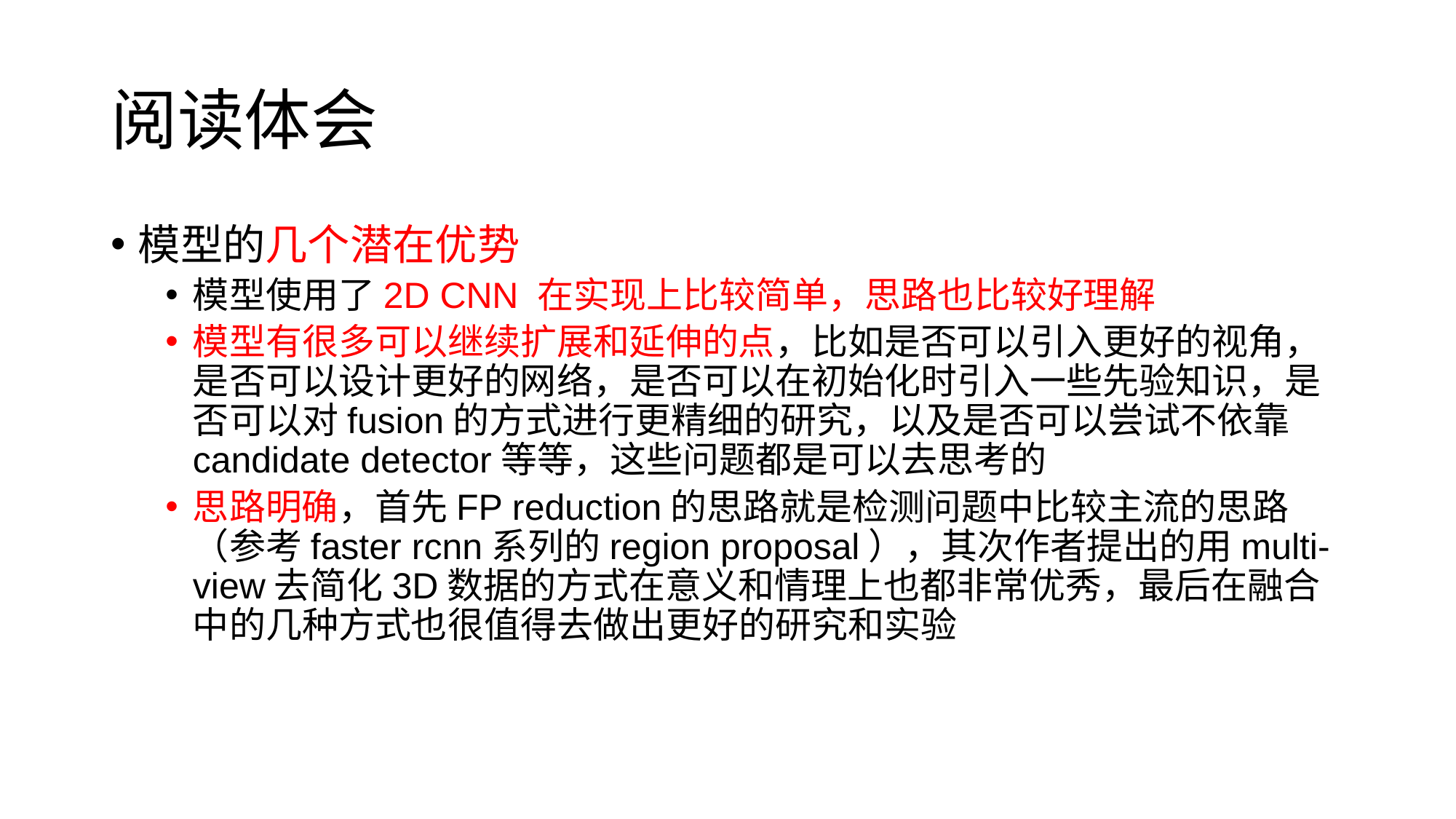

# 阅读体会
模型的几个潜在优势
模型使用了2D CNN 在实现上比较简单，思路也比较好理解
模型有很多可以继续扩展和延伸的点，比如是否可以引入更好的视角，是否可以设计更好的网络，是否可以在初始化时引入一些先验知识，是否可以对fusion的方式进行更精细的研究，以及是否可以尝试不依靠candidate detector等等，这些问题都是可以去思考的
思路明确，首先FP reduction的思路就是检测问题中比较主流的思路（参考faster rcnn系列的region proposal），其次作者提出的用multi-view去简化3D数据的方式在意义和情理上也都非常优秀，最后在融合中的几种方式也很值得去做出更好的研究和实验